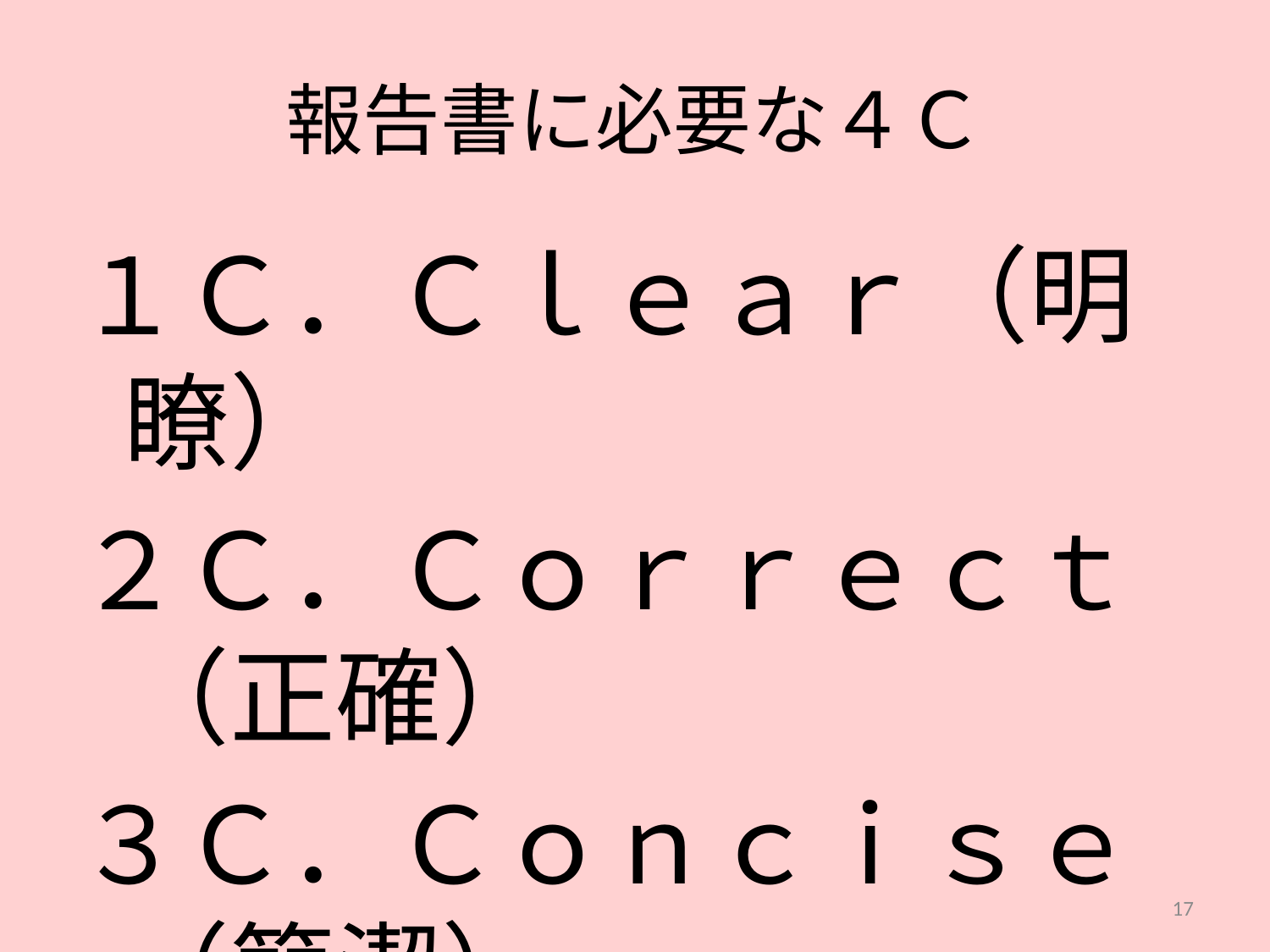

# 報告書に必要な４Ｃ
１Ｃ．Ｃｌｅａｒ（明瞭）
２Ｃ．Ｃｏｒｒｅｃｔ（正確）
３Ｃ．Ｃｏｎｃｉｓｅ（簡潔）
４Ｃ．Ｃｏｎｃｒｅｔｅ（具体性）
17